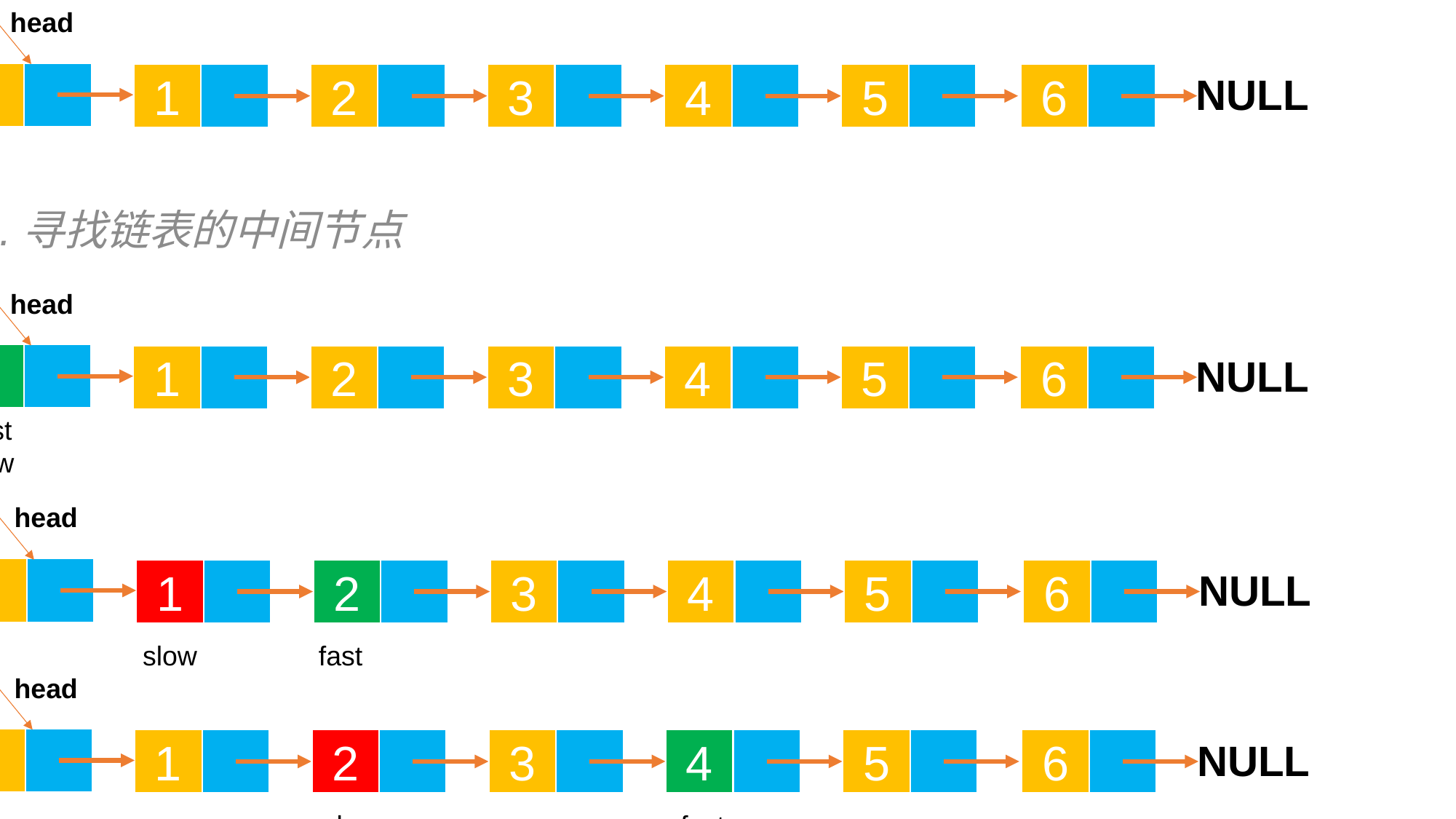

head
NULL

1

2

3

4

5

6

1.寻找链表的中间节点
head
NULL

1

2

3

4

5

6

fast
slow
head
NULL

1

2

3

4

5

6

slow
fast
head
NULL

1

2

3

4

5

6

slow
fast
head
NULL

1

2

3

4

5

6

slow
fast
2.逆置后半部分链表节点
head
LNode *mid = slow;
LNode *back = mid->next;
NULL

1

2

3

4

5

6

slow
back
fast
mid
head

NULL
1

2

3

slow
mid->next = NULL;
mid
4

5

6

NULL
back
fast
// 逆置 mid 后面的所有结点
while (back != NULL) {
    LNode *temp = back ->next;

    back->next = mid->next;
    mid->next = back;

    back = temp;
}
head
5

NULL
4

6

1

2

3

slow
mid
3.同时扫描前半部分节点和后半部分节点，重排链表节点
head=list
LNode *preNode = (*list)->next;
LNode *backNode = mid->next;
5

NULL
4

6

1

2

3

backNode
preNode
slow
mid
head=list
(*list)->next = NULL;
LNode *tailNode = *list;

NULL
tailNode
5

NULL
4

6

1

2

3

backNode
preNode
slow
mid
head=list

NULL
tailNode

5

NULL
4

6

1

2

3

preNode
backNode
slow
mid
head=list
6

NULL
1

tailNode
while (backNode != NULL) {
    tailNode->next = preNode;
    tailNode = preNode;
    preNode = preNode->next;

    tailNode->next = backNode;
    tailNode = backNode;
    backNode = backNode->next;
}

5

NULL
4

6

1

2

3

preNode
backNode
slow
mid
head=list
2

5

NULL
6

1

tailNode

5

NULL
4

6

1

2

3

backNode
preNode
slow
mid
head=list
4

NULL
3

2

5

6

1

tailNode

backNode 为 null，如果链表节点为偶数个则已经重排完成，
如果是奇数个则将 mid 节点也插入到链表的尾部